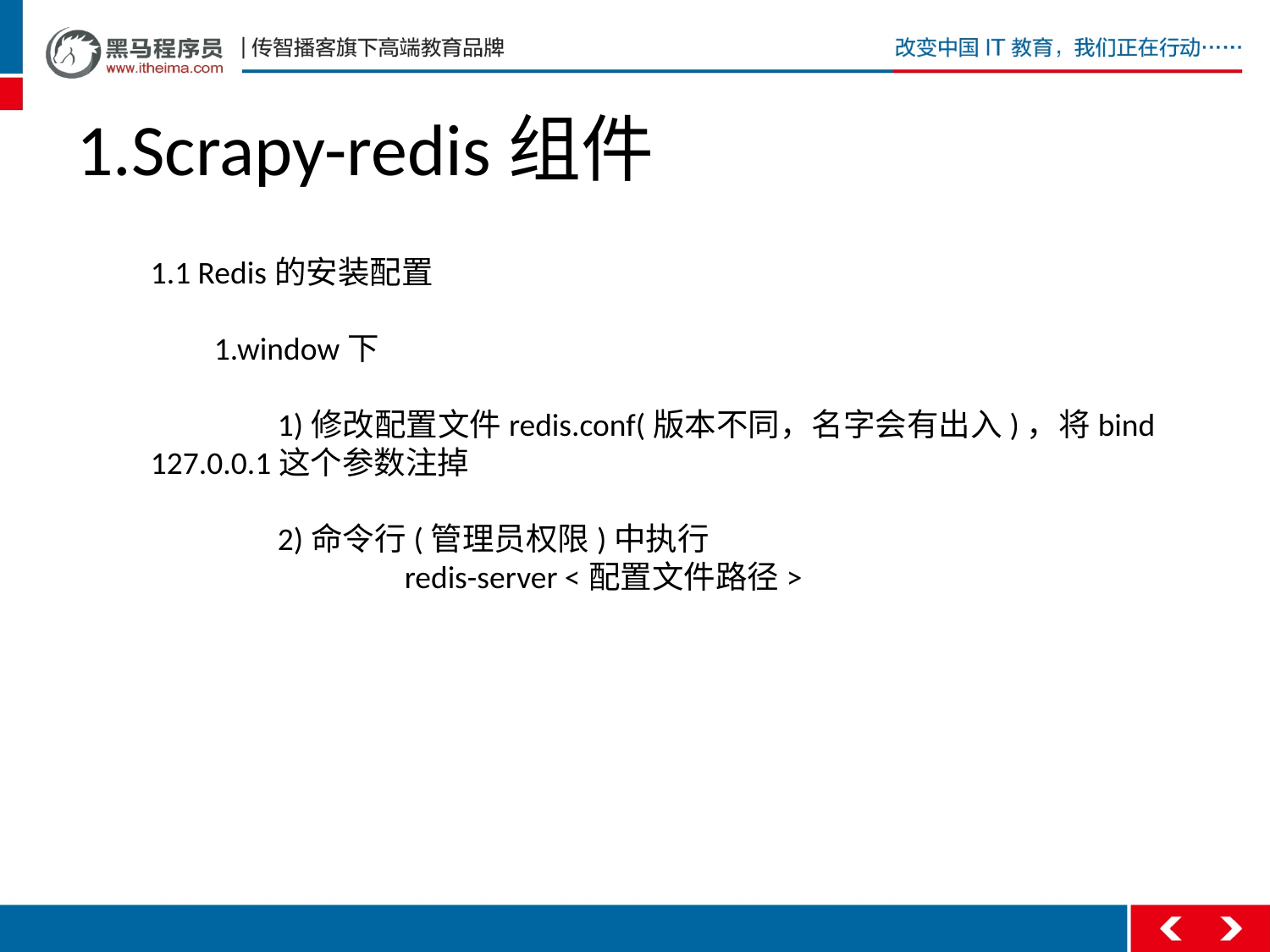

# 1.Scrapy-redis组件
1.1 Redis的安装配置

1.window下

	1)修改配置文件redis.conf(版本不同，名字会有出入)，将bind 127.0.0.1这个参数注掉

	2)命令行(管理员权限)中执行
		redis-server <配置文件路径>